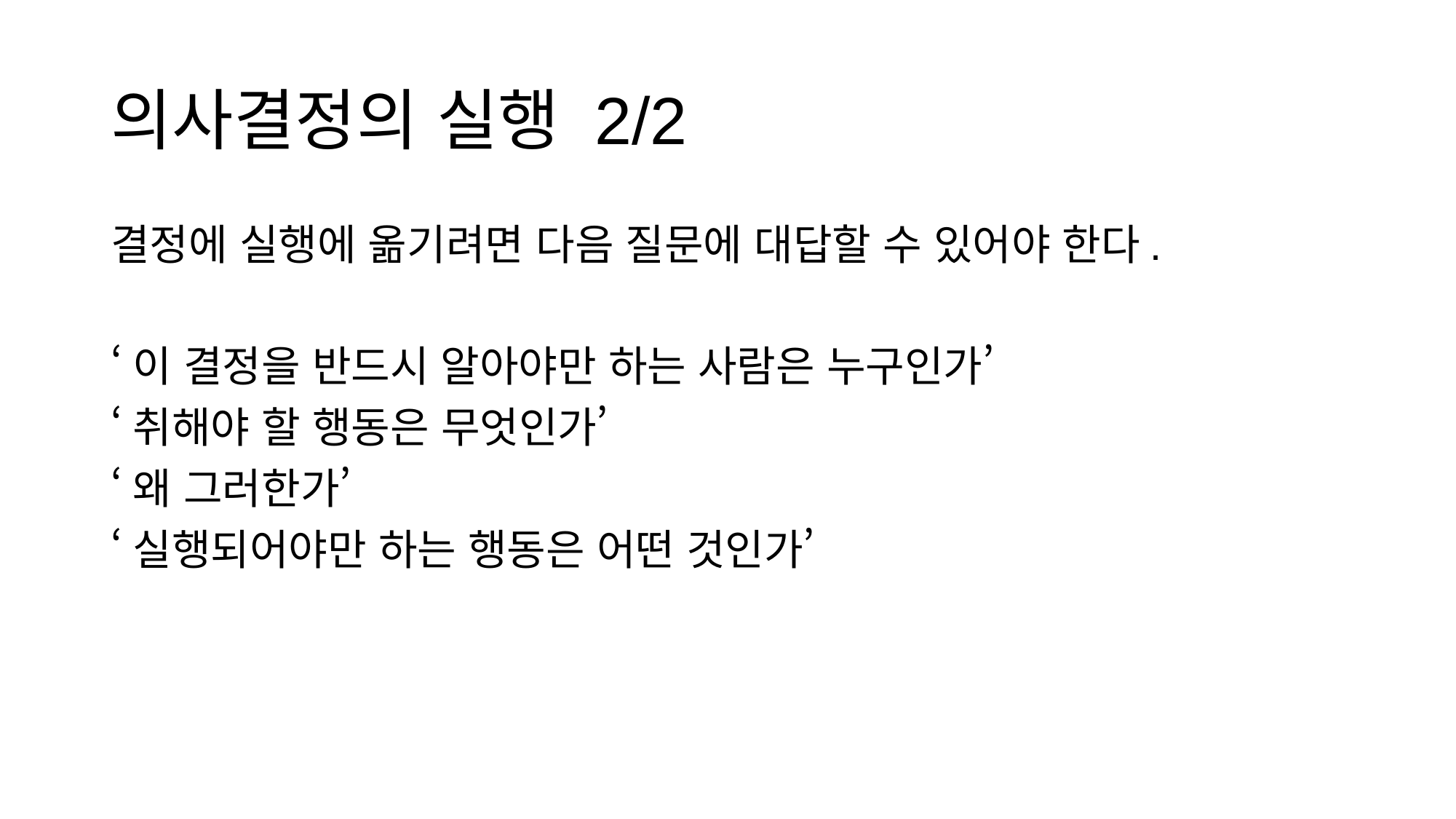

# 의사결정의 실행 2/2
결정에 실행에 옮기려면 다음 질문에 대답할 수 있어야 한다.

‘이 결정을 반드시 알아야만 하는 사람은 누구인가’
‘취해야 할 행동은 무엇인가’
‘왜 그러한가’
‘실행되어야만 하는 행동은 어떤 것인가’